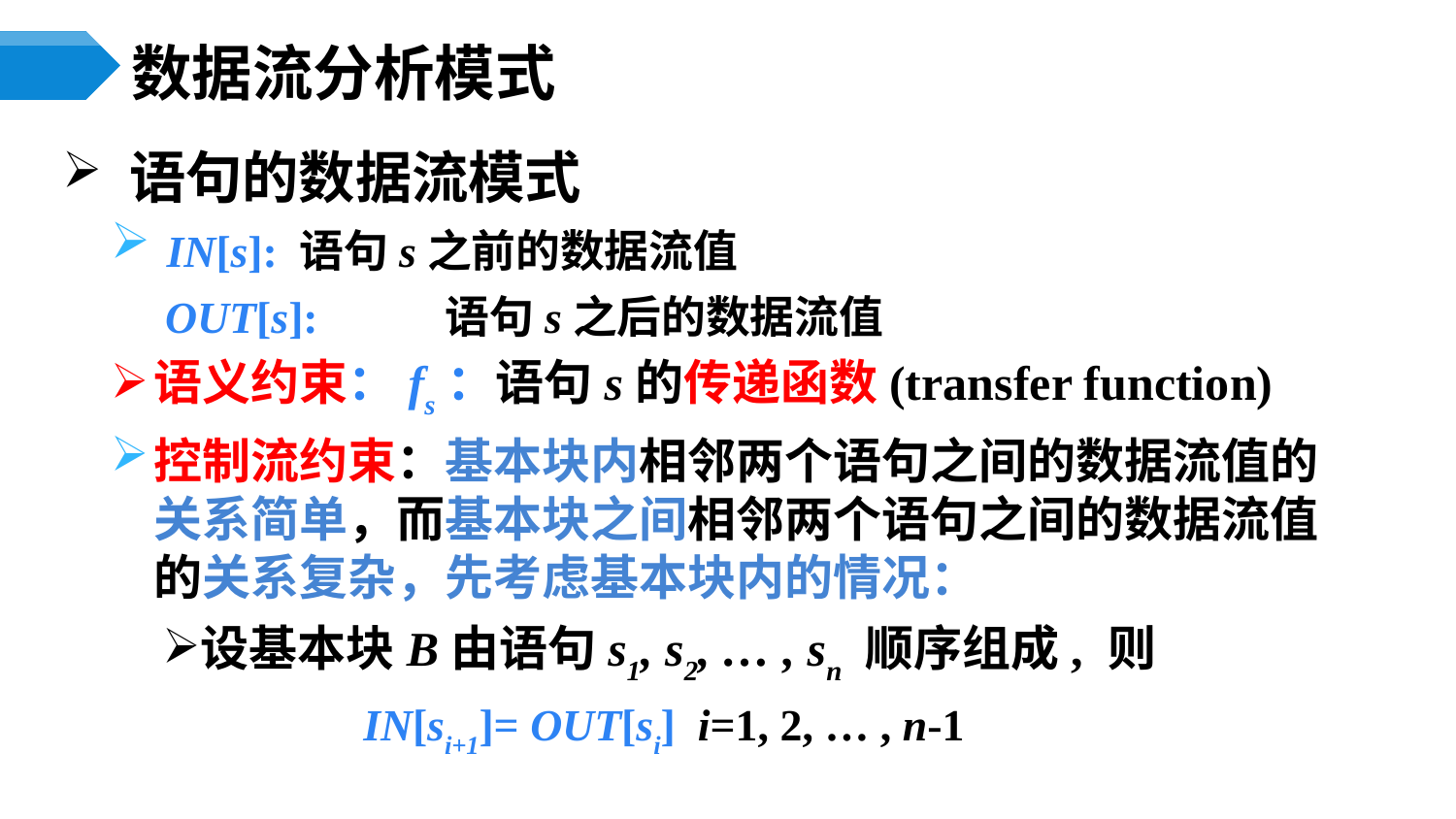

# 数据流分析模式
 语句的数据流模式
 IN[s]:	语句s之前的数据流值
	 OUT[s]:	语句s之后的数据流值
语义约束：fs：语句s的传递函数(transfer function)
控制流约束：基本块内相邻两个语句之间的数据流值的关系简单，而基本块之间相邻两个语句之间的数据流值的关系复杂，先考虑基本块内的情况：
设基本块B由语句s1, s2, … , sn 顺序组成, 则
                  IN[si+1]= OUT[si]  i=1, 2, … , n-1